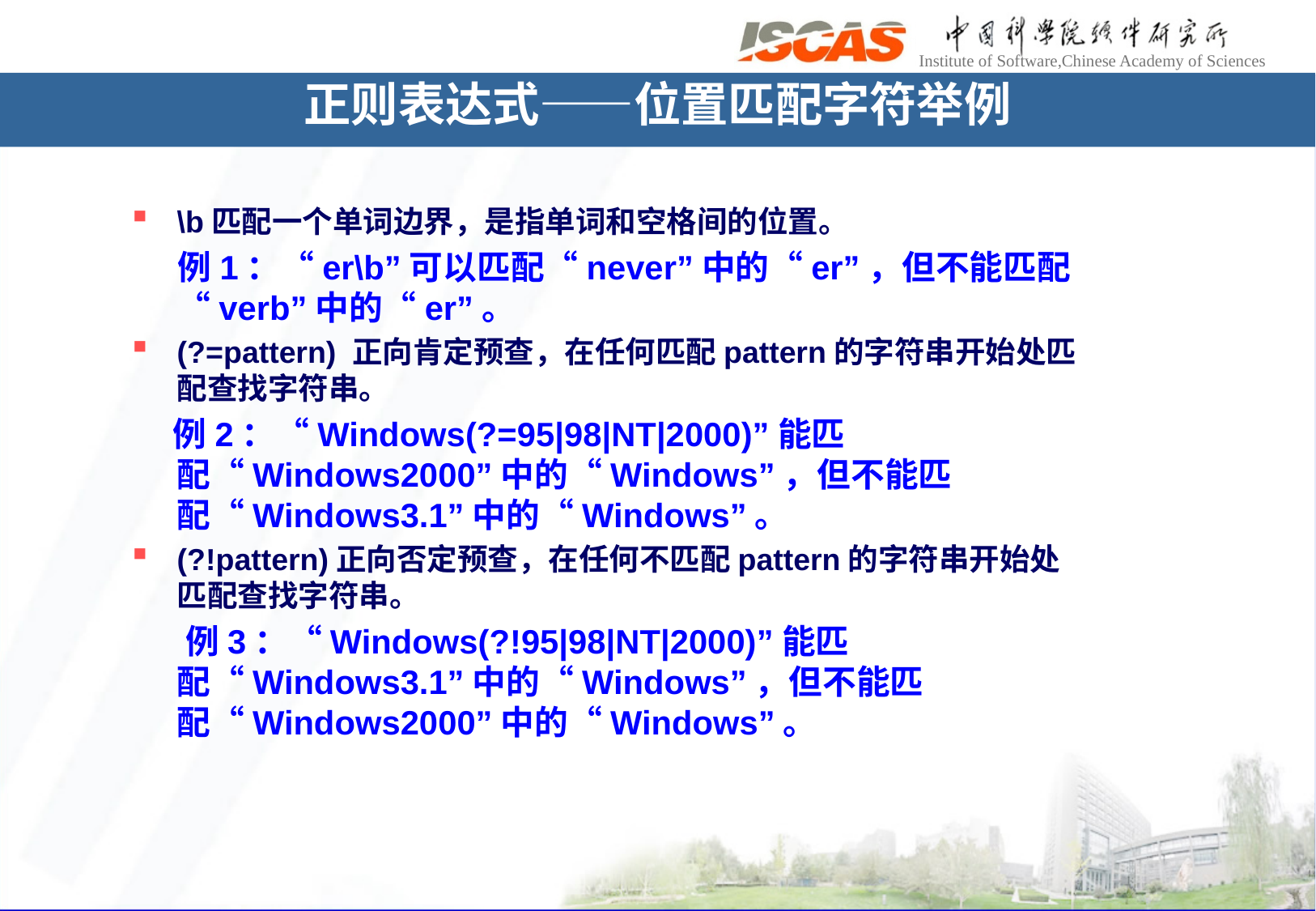

正则表达式——位置匹配字符举例
\b匹配一个单词边界，是指单词和空格间的位置。
     例1：“er\b”可以匹配“never”中的“er”，但不能匹配“verb”中的“er”。
(?=pattern) 正向肯定预查，在任何匹配pattern的字符串开始处匹配查找字符串。
     例2：“Windows(?=95|98|NT|2000)”能匹配“Windows2000”中的“Windows”，但不能匹配“Windows3.1”中的“Windows”。
(?!pattern)正向否定预查，在任何不匹配pattern的字符串开始处匹配查找字符串。
      例3：“Windows(?!95|98|NT|2000)”能匹配“Windows3.1”中的“Windows”，但不能匹配“Windows2000”中的“Windows”。